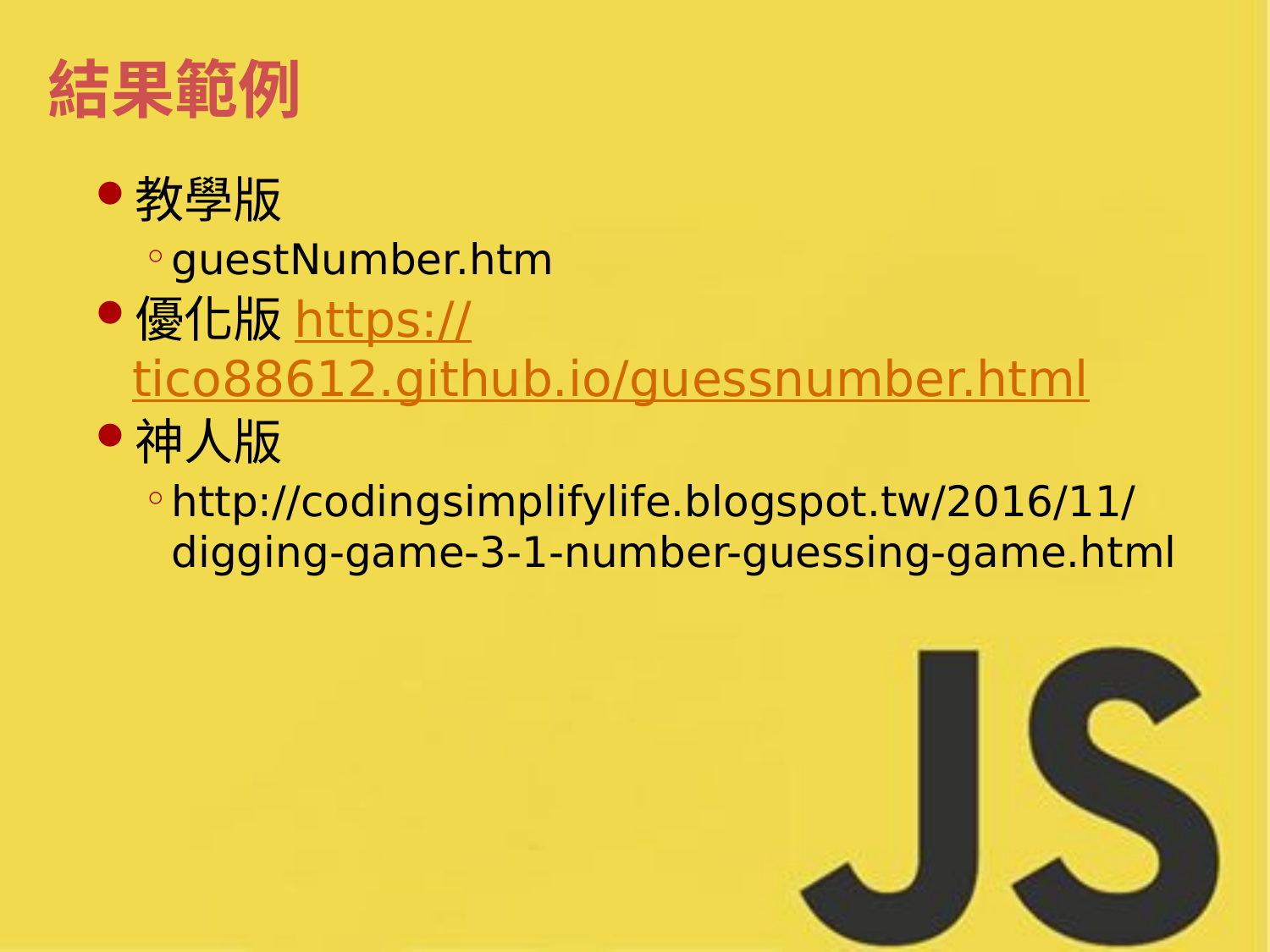

# 結果範例
教學版
guestNumber.htm
優化版https://tico88612.github.io/guessnumber.html
神人版
http://codingsimplifylife.blogspot.tw/2016/11/digging-game-3-1-number-guessing-game.html